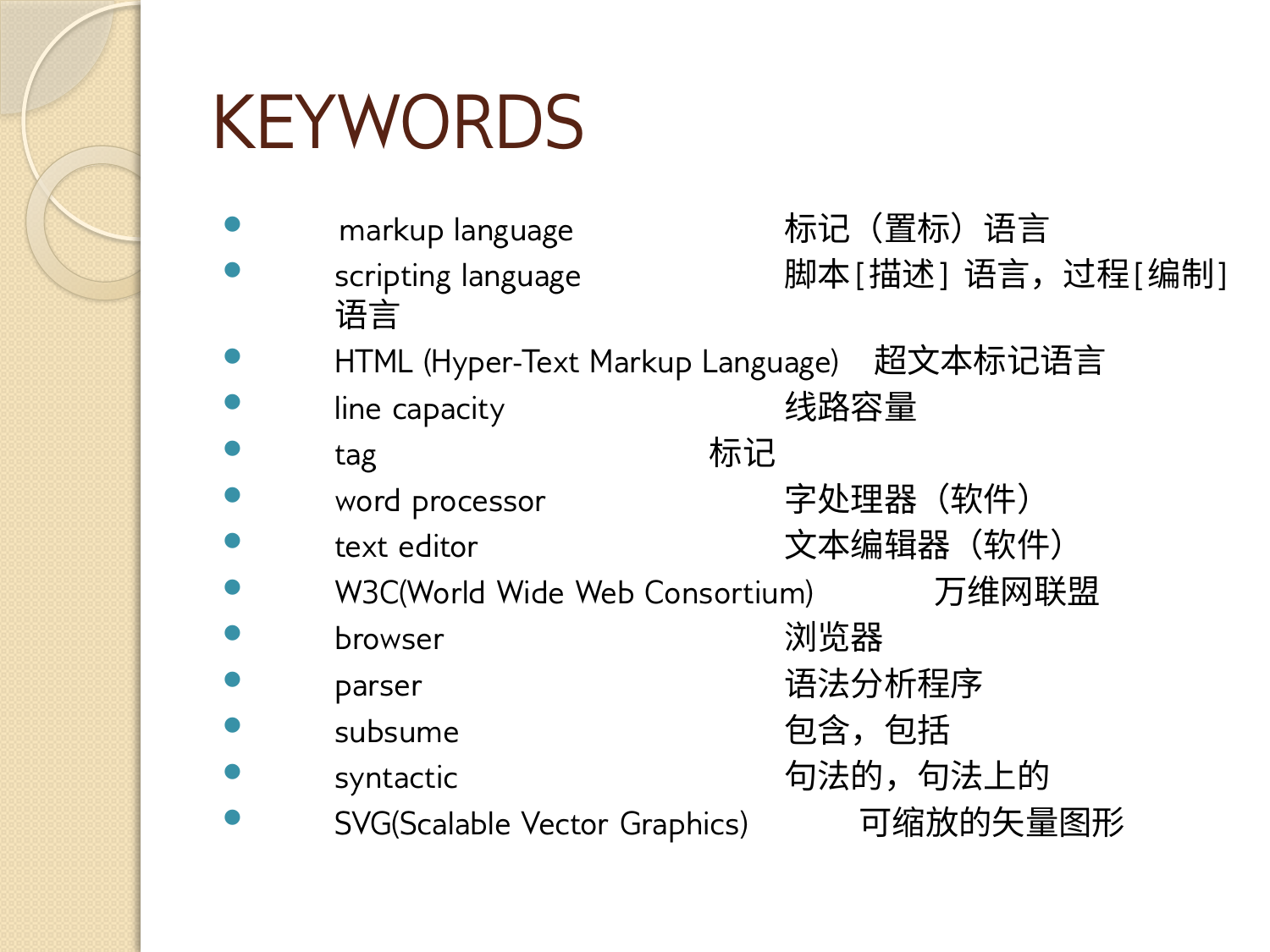

# KEYWORDS
        markup language                     	标记（置标）语言
	scripting language             	脚本[描述] 语言，过程[编制] 					语言
	HTML (Hyper-Text Markup Language)   超文本标记语言
	line capacity                         	线路容量
	tag                                	标记
	word processor                      	字处理器（软件）
	text editor                          	文本编辑器（软件）
	W3C(World Wide Web Consortium)     	万维网联盟
	browser                            	浏览器
	parser                             	语法分析程序
	subsume                            	包含，包括
	syntactic                            	句法的，句法上的
	SVG(Scalable Vector Graphics)       	可缩放的矢量图形